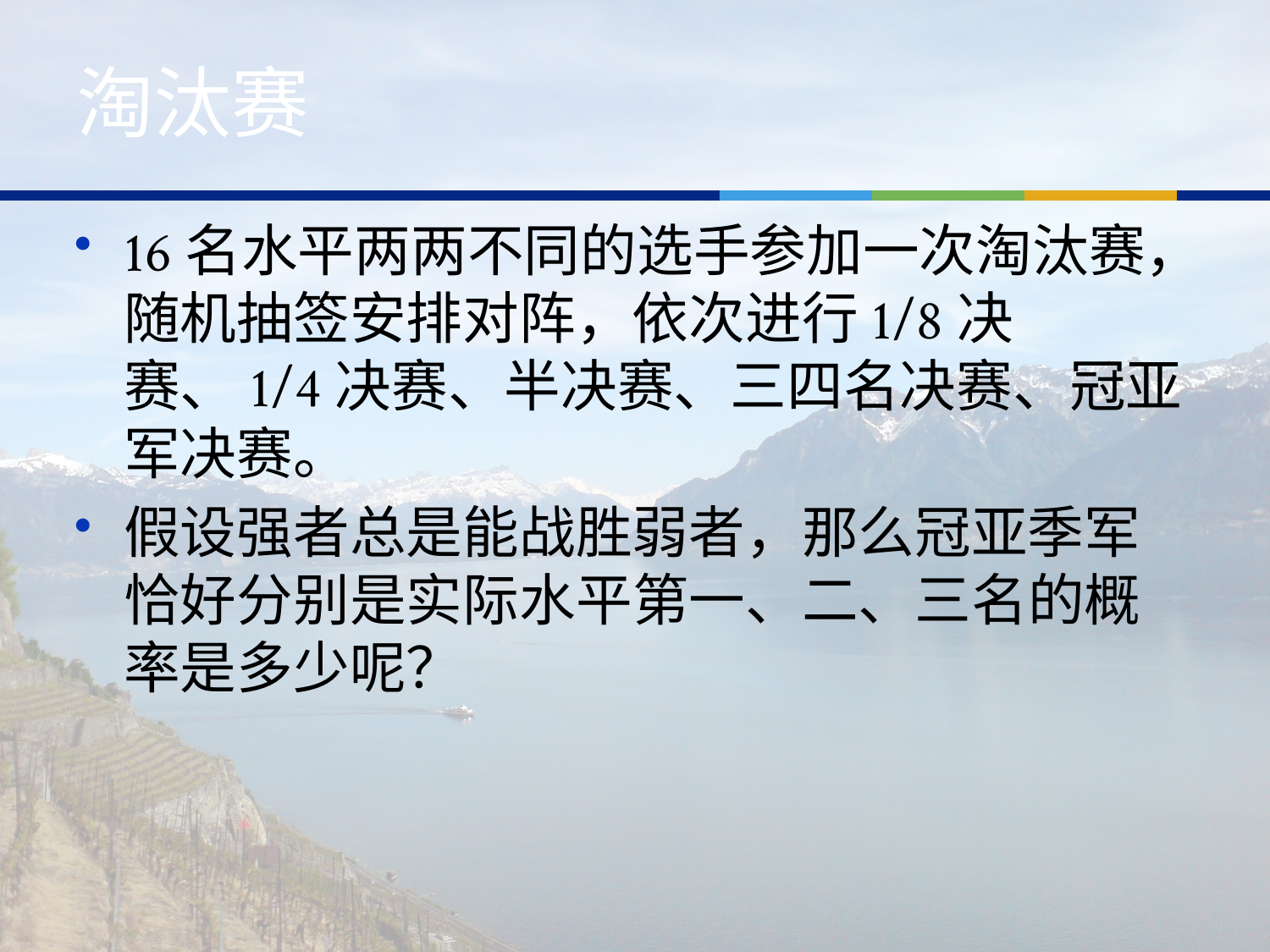

# 淘汰赛
16名水平两两不同的选手参加一次淘汰赛，随机抽签安排对阵，依次进行1/8决赛、1/4决赛、半决赛、三四名决赛、冠亚军决赛。
假设强者总是能战胜弱者，那么冠亚季军恰好分别是实际水平第一、二、三名的概率是多少呢？